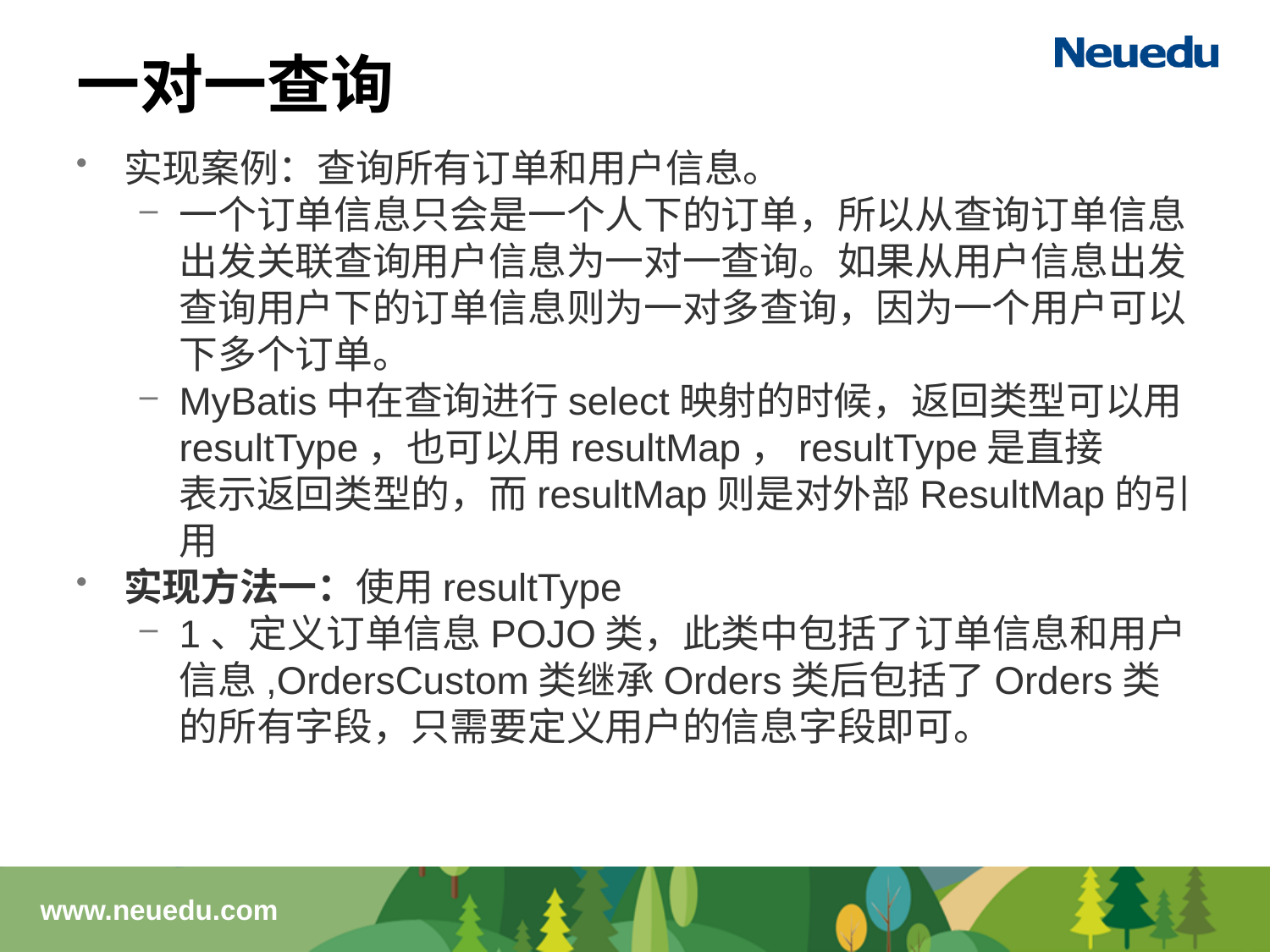

# 一对一查询
实现案例：查询所有订单和用户信息。
一个订单信息只会是一个人下的订单，所以从查询订单信息出发关联查询用户信息为一对一查询。如果从用户信息出发查询用户下的订单信息则为一对多查询，因为一个用户可以下多个订单。
MyBatis中在查询进行select映射的时候，返回类型可以用resultType，也可以用resultMap，resultType是直接
表示返回类型的，而resultMap则是对外部ResultMap的引用
实现方法一：使用resultType
1、定义订单信息POJO类，此类中包括了订单信息和用户信息,OrdersCustom类继承Orders类后包括了Orders类的所有字段，只需要定义用户的信息字段即可。